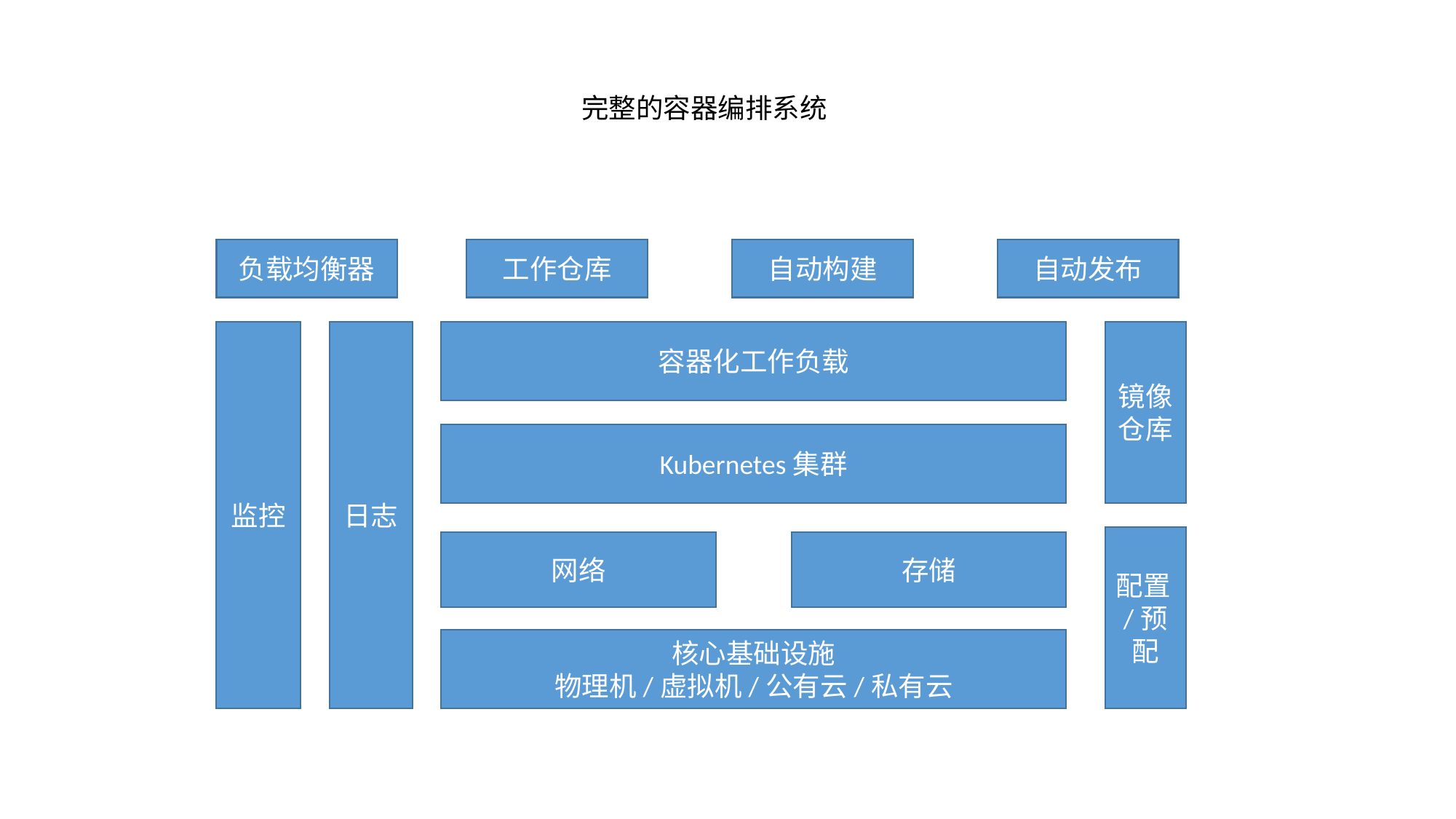

完整的容器编排系统
负载均衡器
工作仓库
自动构建
自动发布
监控
日志
容器化工作负载
镜像仓库
Kubernetes集群
配置/预配
网络
存储
核心基础设施
物理机/虚拟机/公有云/私有云